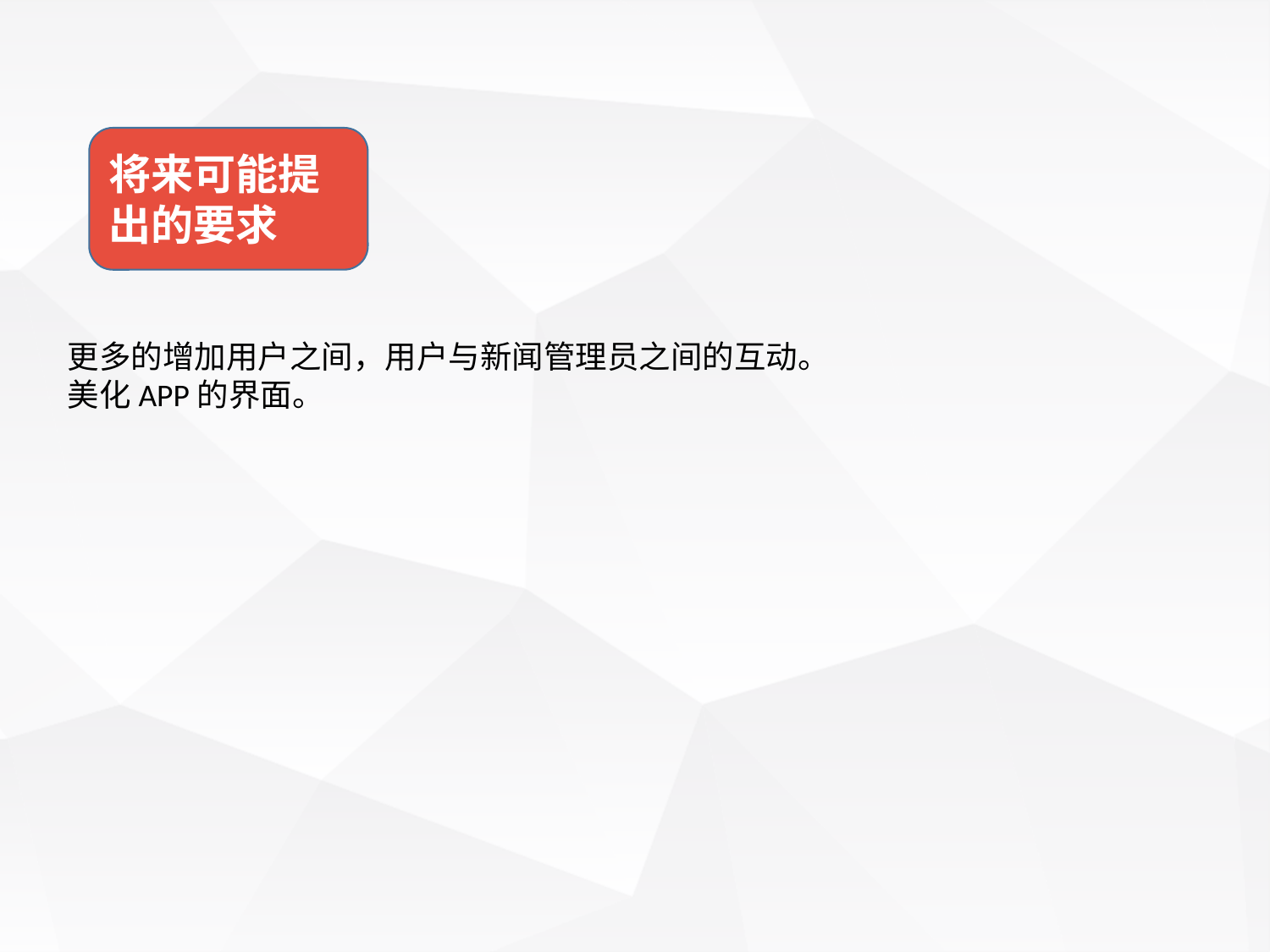

将来可能提出的要求
更多的增加用户之间，用户与新闻管理员之间的互动。
美化APP的界面。